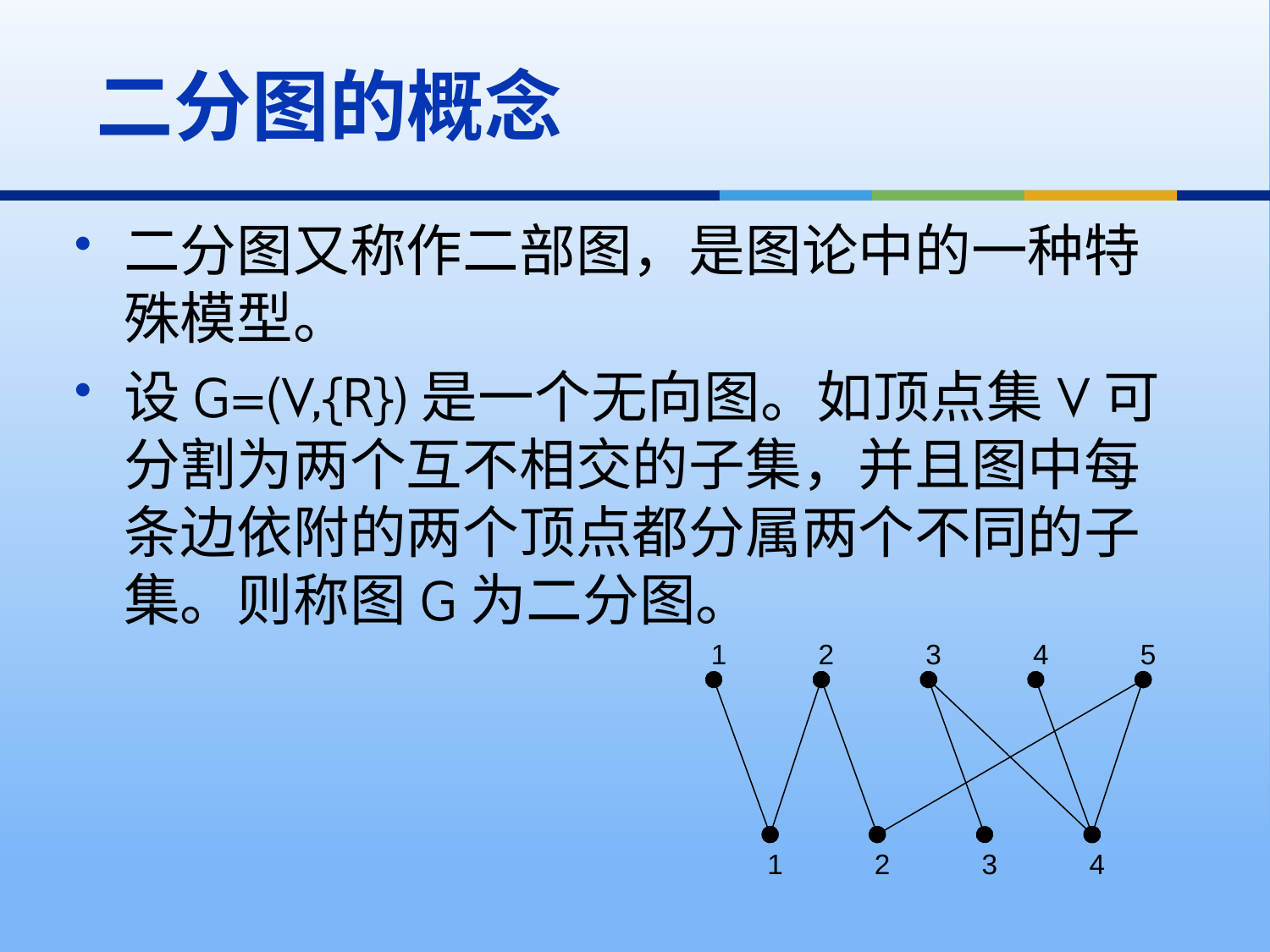

二分图的概念
二分图又称作二部图，是图论中的一种特殊模型。
设G=(V,{R})是一个无向图。如顶点集V可分割为两个互不相交的子集，并且图中每条边依附的两个顶点都分属两个不同的子集。则称图G为二分图。
1
2
3
4
5

1
2
3
4